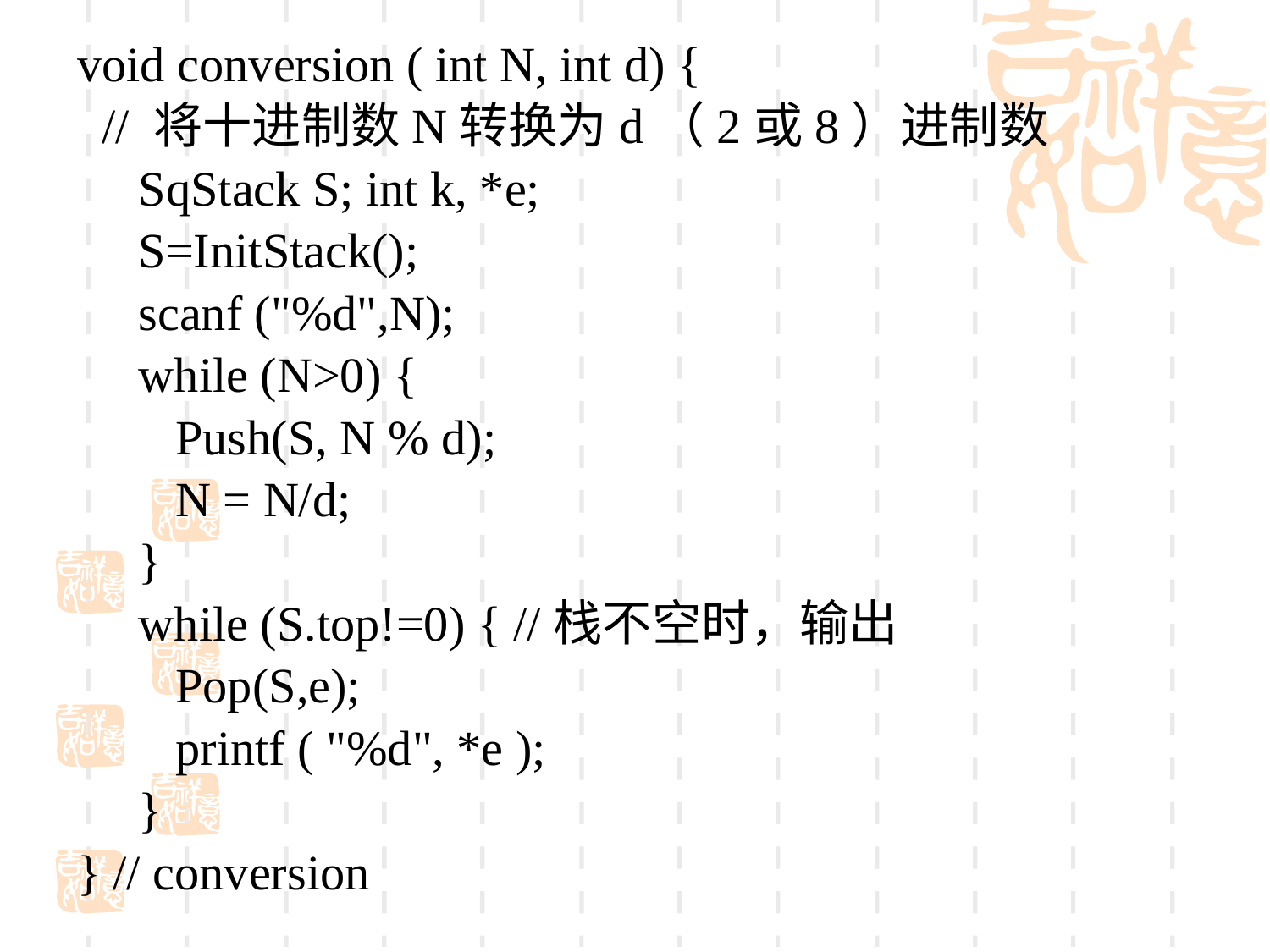

void conversion ( int N, int d) {
  // 将十进制数N转换为d（2或8）进制数
     SqStack S; int k, *e;
     S=InitStack();
     scanf ("%d",N);
     while (N>0) {
        Push(S, N % d);
        N = N/d;
     }
     while (S.top!=0) { //栈不空时，输出
        Pop(S,e);
        printf ( "%d", *e );
     }
} // conversion